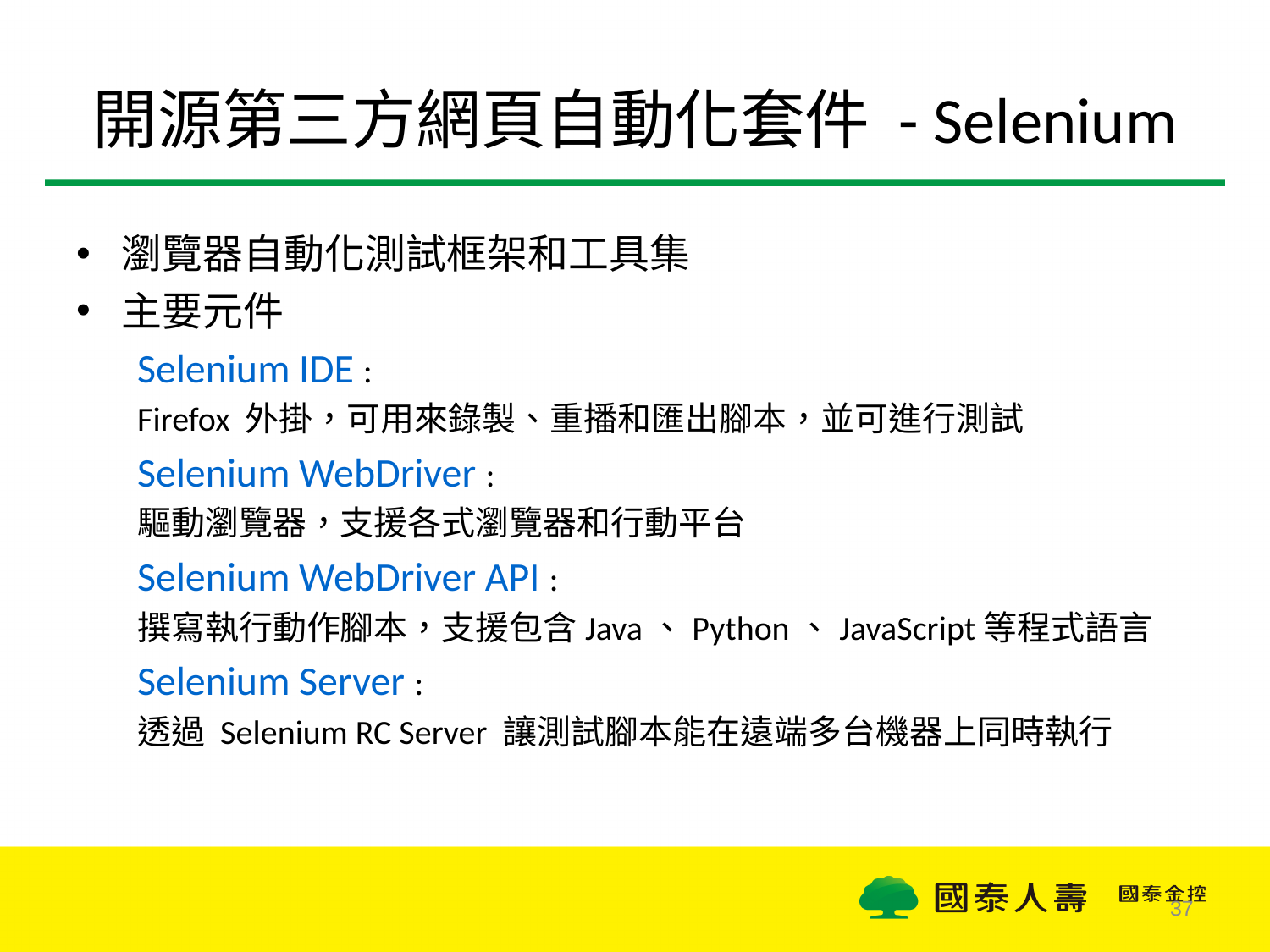

# 開源第三方網頁自動化套件 - Selenium

瀏覽器自動化測試框架和工具集
主要元件
Selenium IDE :
	Firefox 外掛，可用來錄製、重播和匯出腳本，並可進行測試
Selenium WebDriver :
	驅動瀏覽器，支援各式瀏覽器和行動平台
Selenium WebDriver API :
	撰寫執行動作腳本，支援包含Java、Python、JavaScript等程式語言
Selenium Server :
	透過 Selenium RC Server 讓測試腳本能在遠端多台機器上同時執行
37